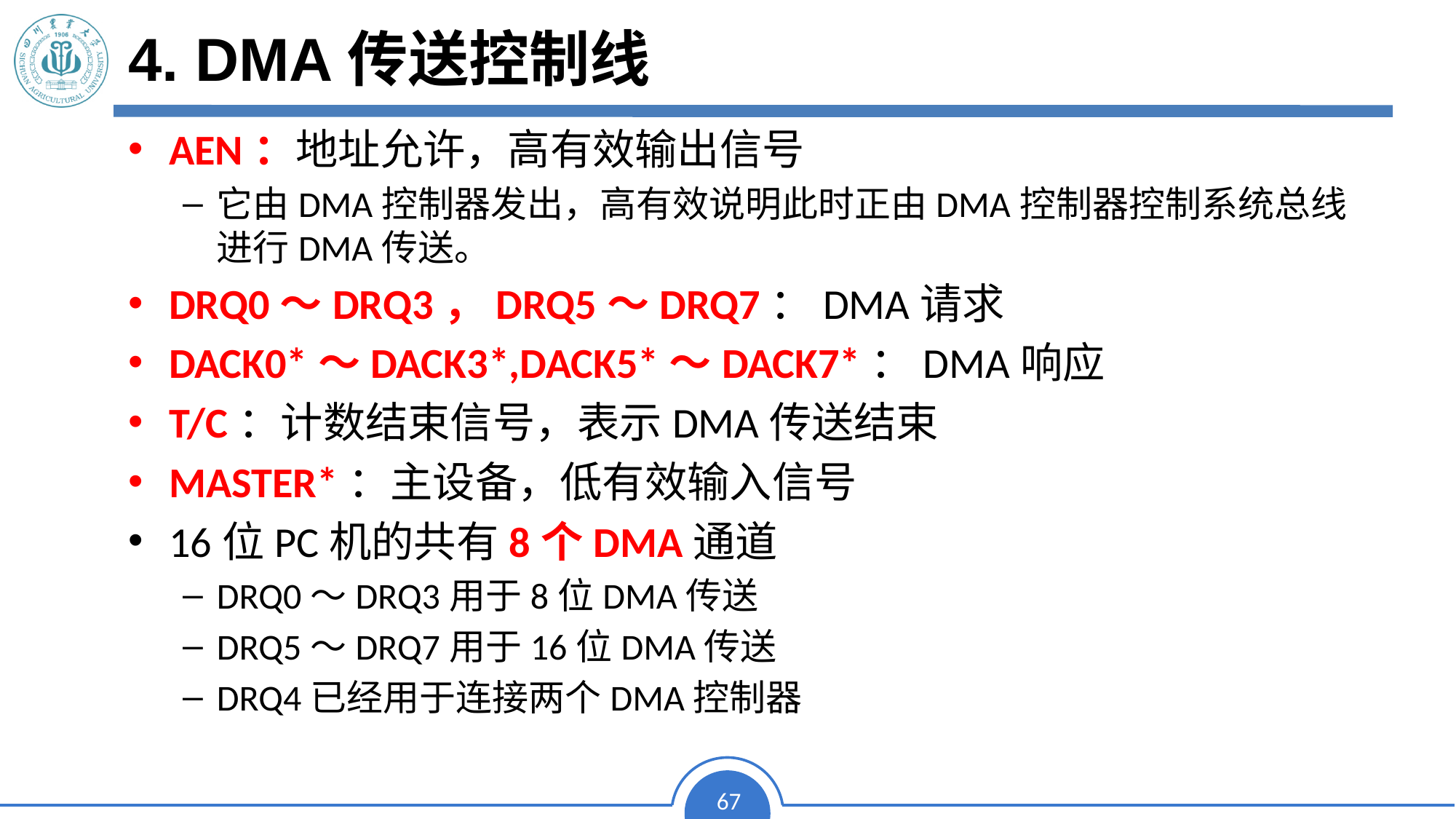

# 4. DMA传送控制线
4. DMA传送控制线
AEN：地址允许，高有效输出信号
它由DMA控制器发出，高有效说明此时正由DMA控制器控制系统总线进行DMA传送。
DRQ0～DRQ3，DRQ5～DRQ7：DMA请求
DACK0*～DACK3*,DACK5*～DACK7*：DMA响应
T/C：计数结束信号，表示DMA传送结束
MASTER*：主设备，低有效输入信号
16位PC机的共有8个DMA通道
DRQ0～DRQ3用于8位DMA传送
DRQ5～DRQ7用于16位DMA传送
DRQ4已经用于连接两个DMA控制器